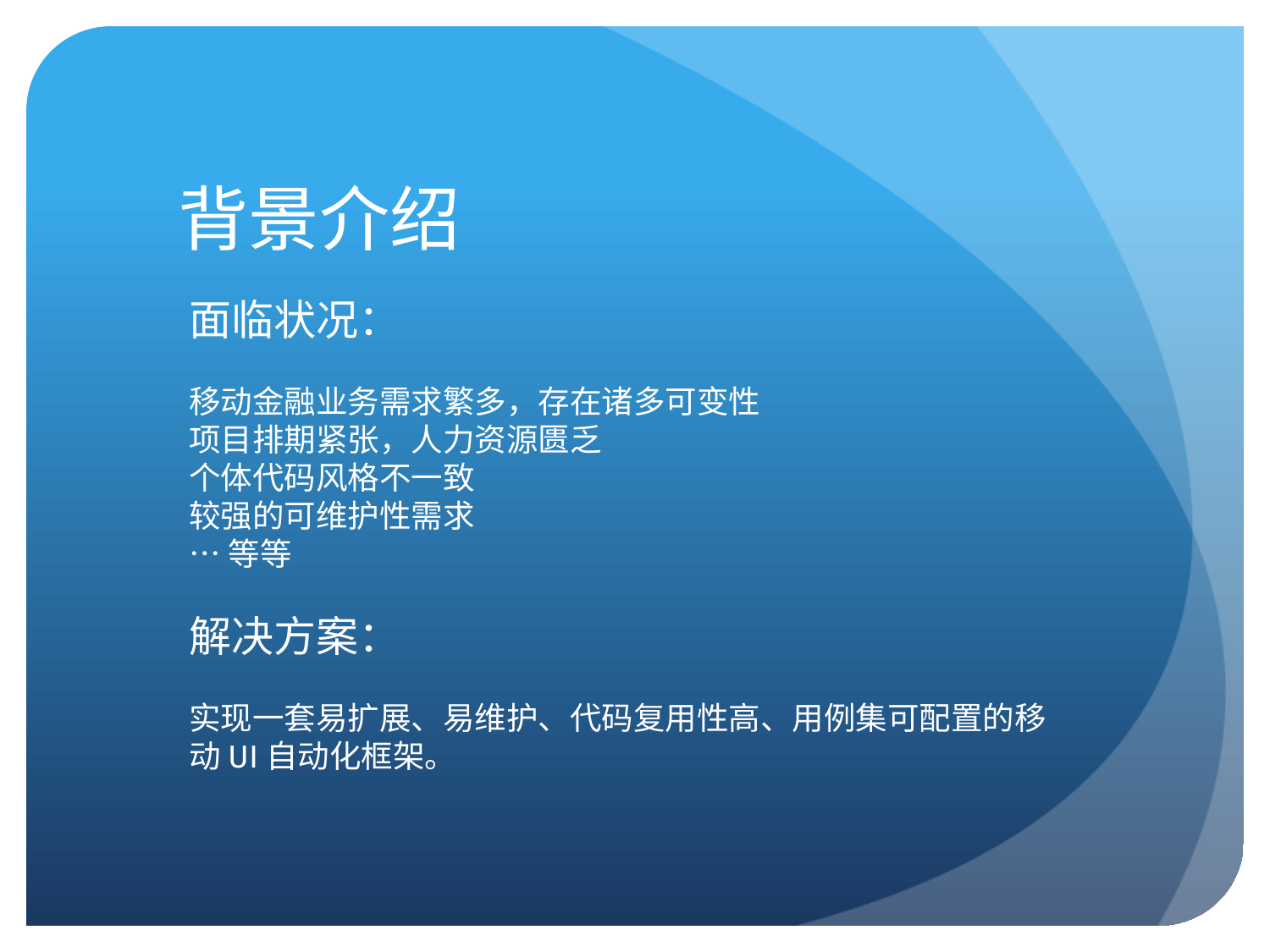

背景介绍
面临状况：

移动金融业务需求繁多，存在诸多可变性
项目排期紧张，人力资源匮乏
个体代码风格不一致
较强的可维护性需求
…等等
解决方案：

实现一套易扩展、易维护、代码复用性高、用例集可配置的移动UI自动化框架。